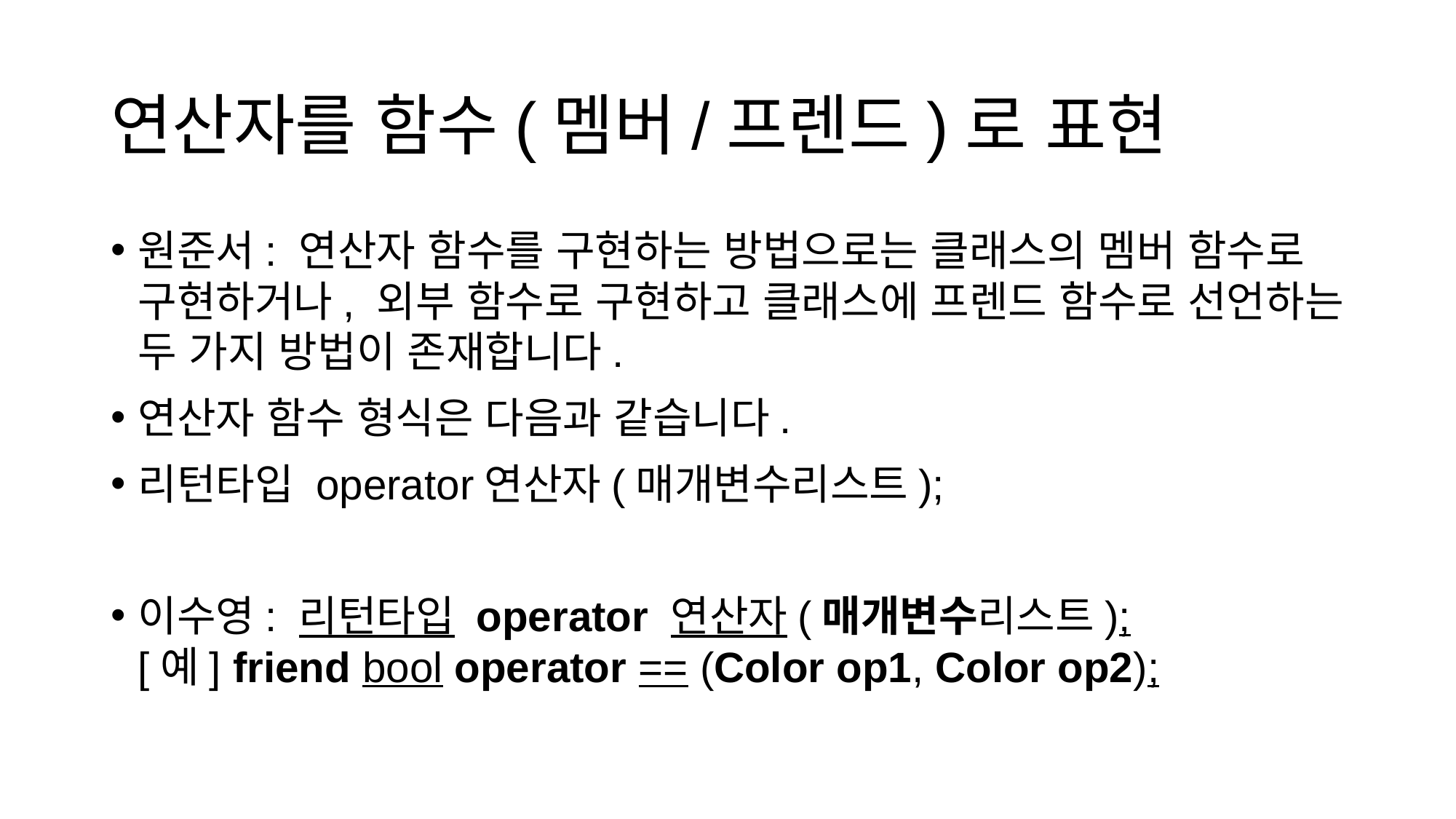

# 연산자를 함수(멤버/프렌드)로 표현
원준서: 연산자 함수를 구현하는 방법으로는 클래스의 멤버 함수로 구현하거나, 외부 함수로 구현하고 클래스에 프렌드 함수로 선언하는 두 가지 방법이 존재합니다.
연산자 함수 형식은 다음과 같습니다.
리턴타입 operator연산자(매개변수리스트);

이수영: 리턴타입 operator 연산자(매개변수리스트);
[예] friend bool operator == (Color op1, Color op2);